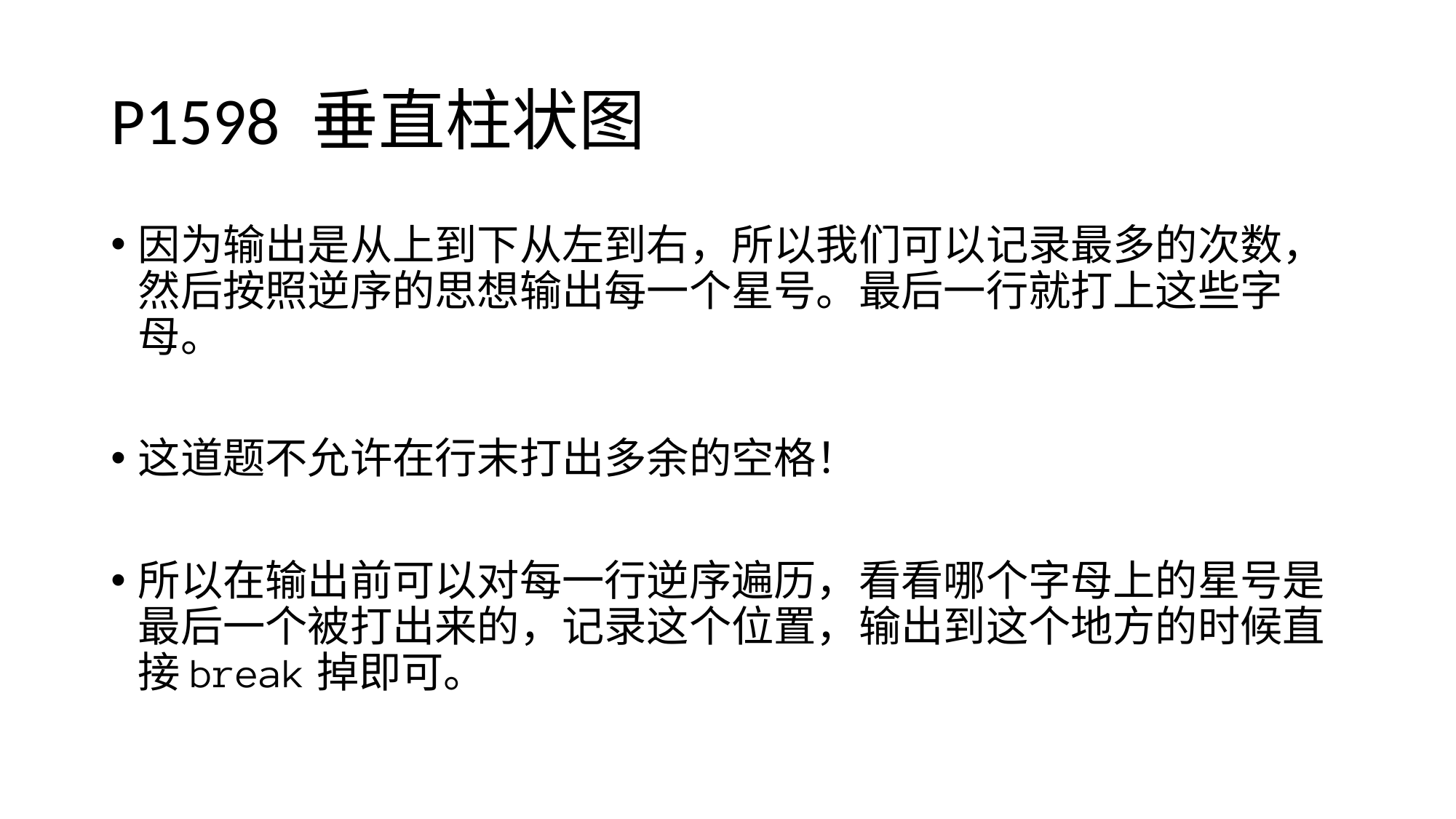

# P1598 垂直柱状图
因为输出是从上到下从左到右，所以我们可以记录最多的次数，然后按照逆序的思想输出每一个星号。最后一行就打上这些字母。

这道题不允许在行末打出多余的空格！

所以在输出前可以对每一行逆序遍历，看看哪个字母上的星号是最后一个被打出来的，记录这个位置，输出到这个地方的时候直接break掉即可。